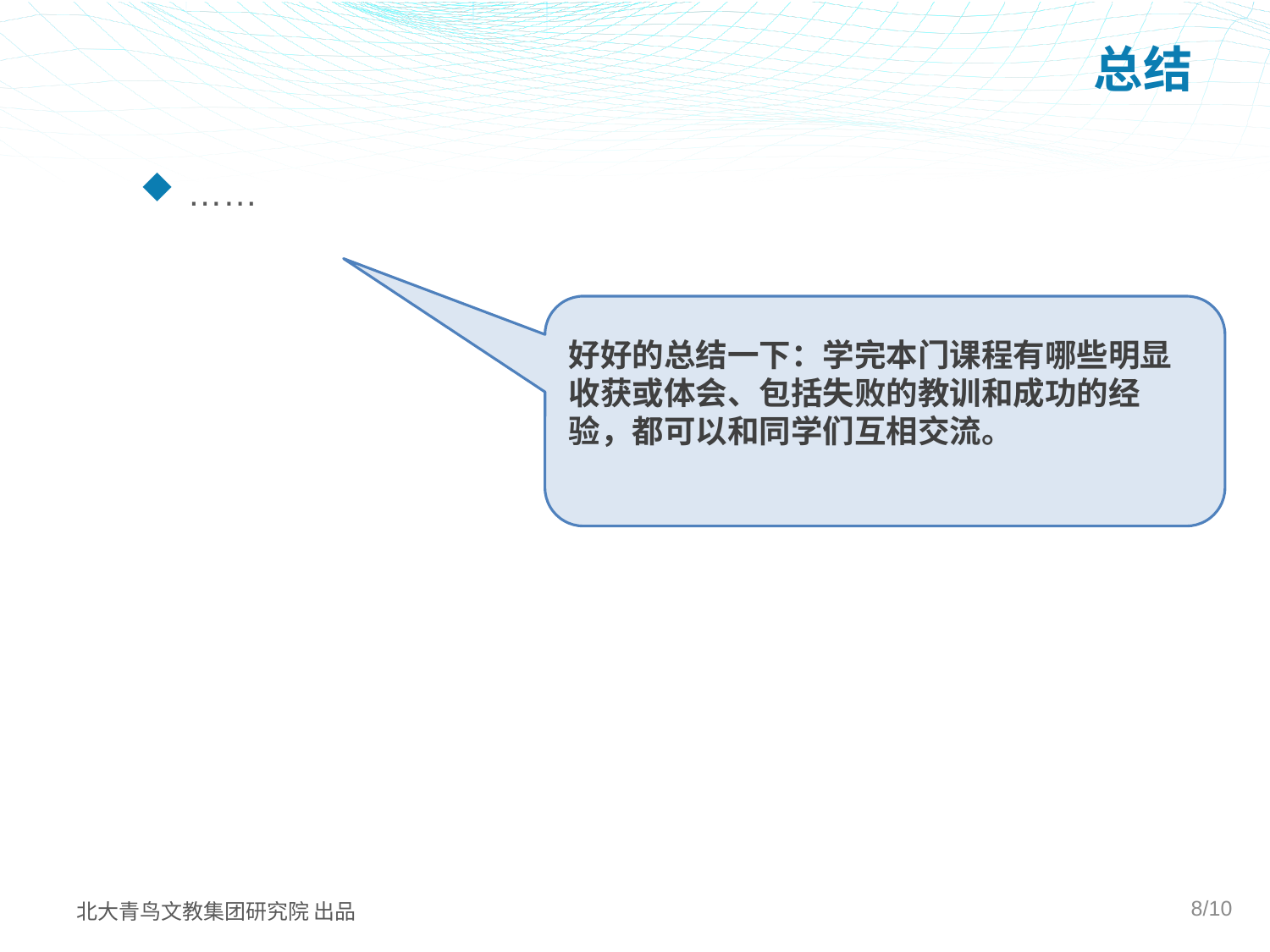

# 总结
……

好好的总结一下：学完本门课程有哪些明显收获或体会、包括失败的教训和成功的经验，都可以和同学们互相交流。

8/10